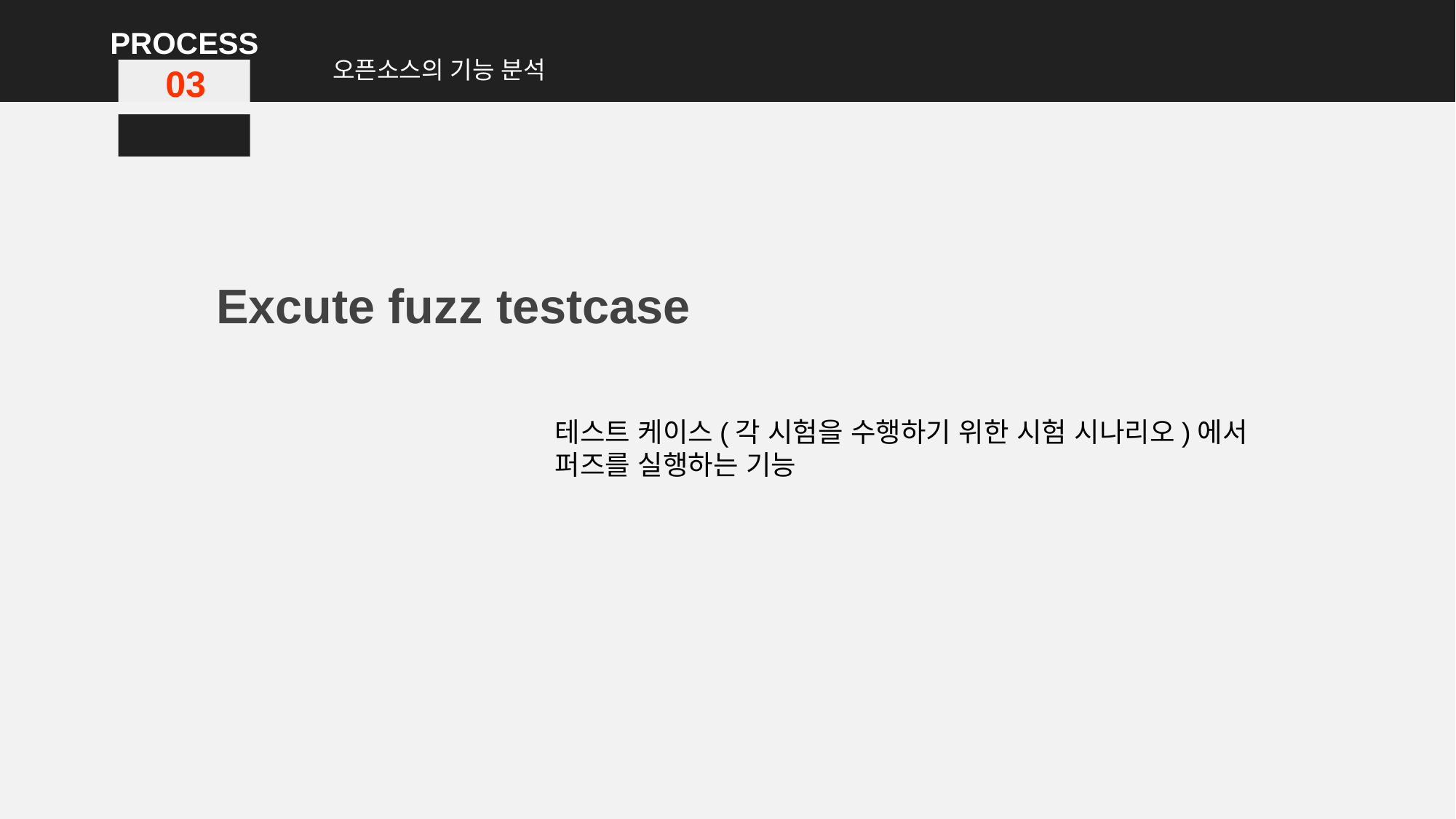

PROCESS
오픈소스의 기능 분석
03

Excute fuzz testcase
테스트 케이스(각 시험을 수행하기 위한 시험 시나리오)에서
퍼즈를 실행하는 기능